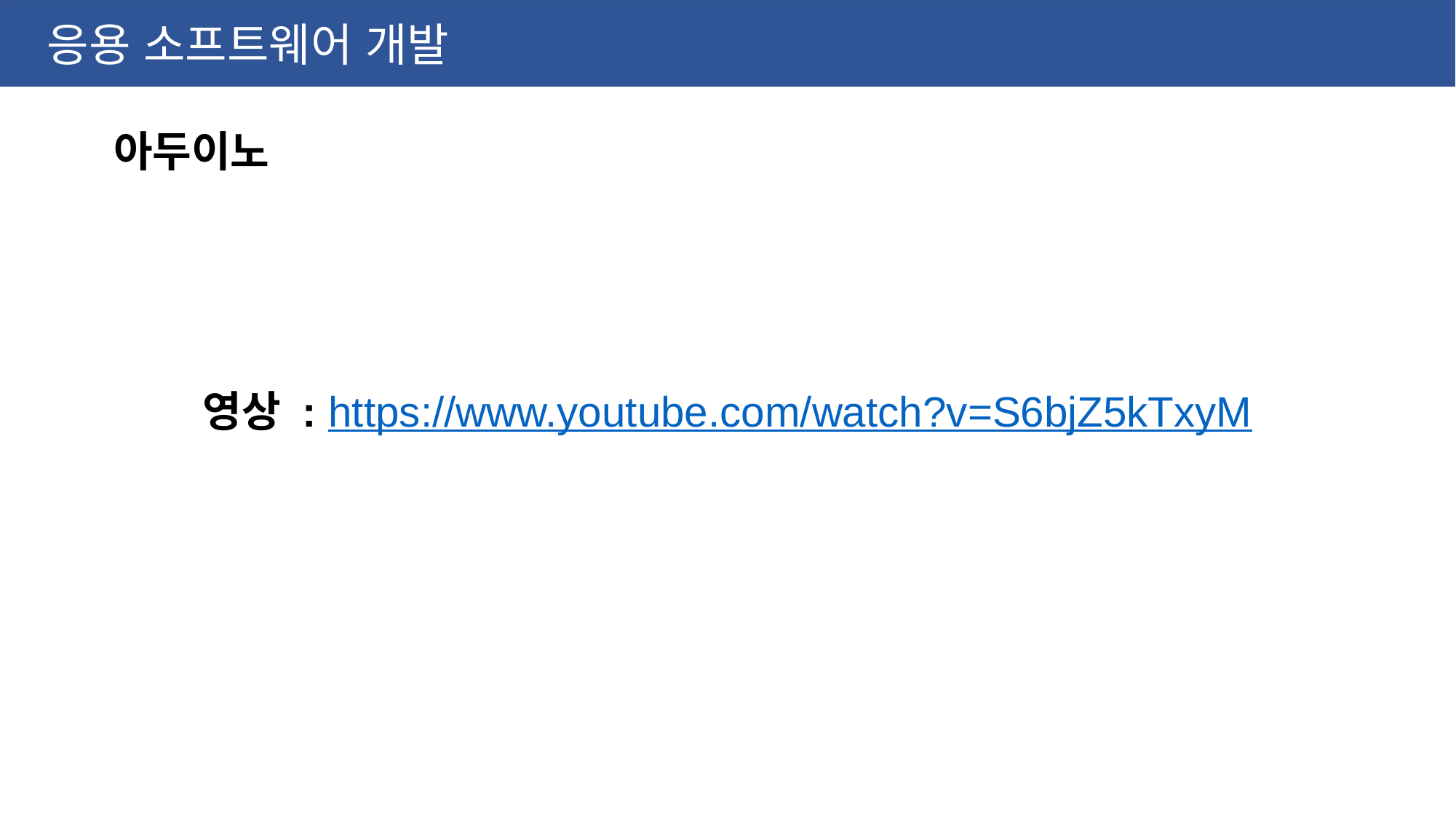

응용 소프트웨어 개발
아두이노

영상 : https://www.youtube.com/watch?v=S6bjZ5kTxyM